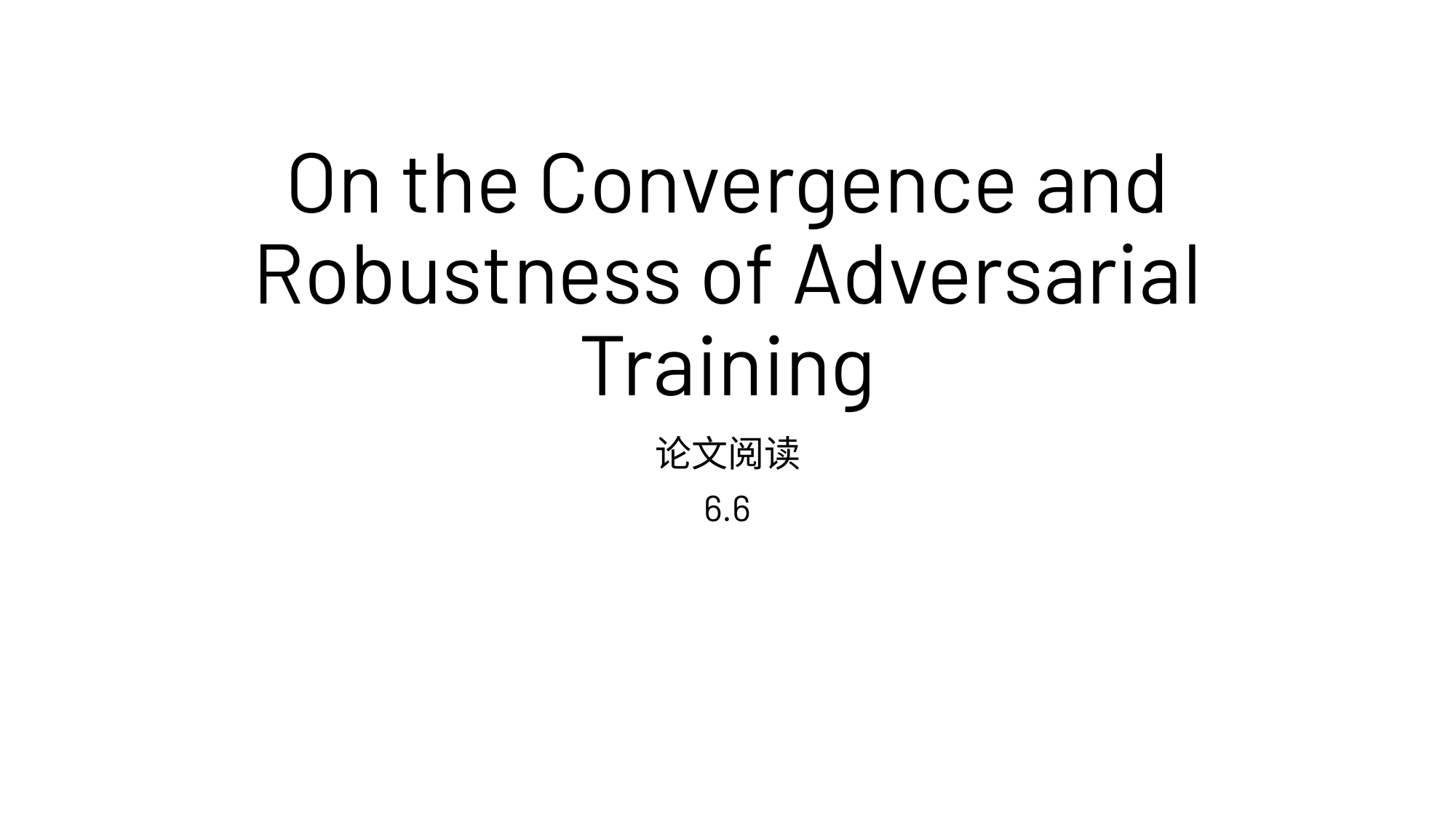

# On the Convergence and Robustness of Adversarial Training
论文阅读
6.6